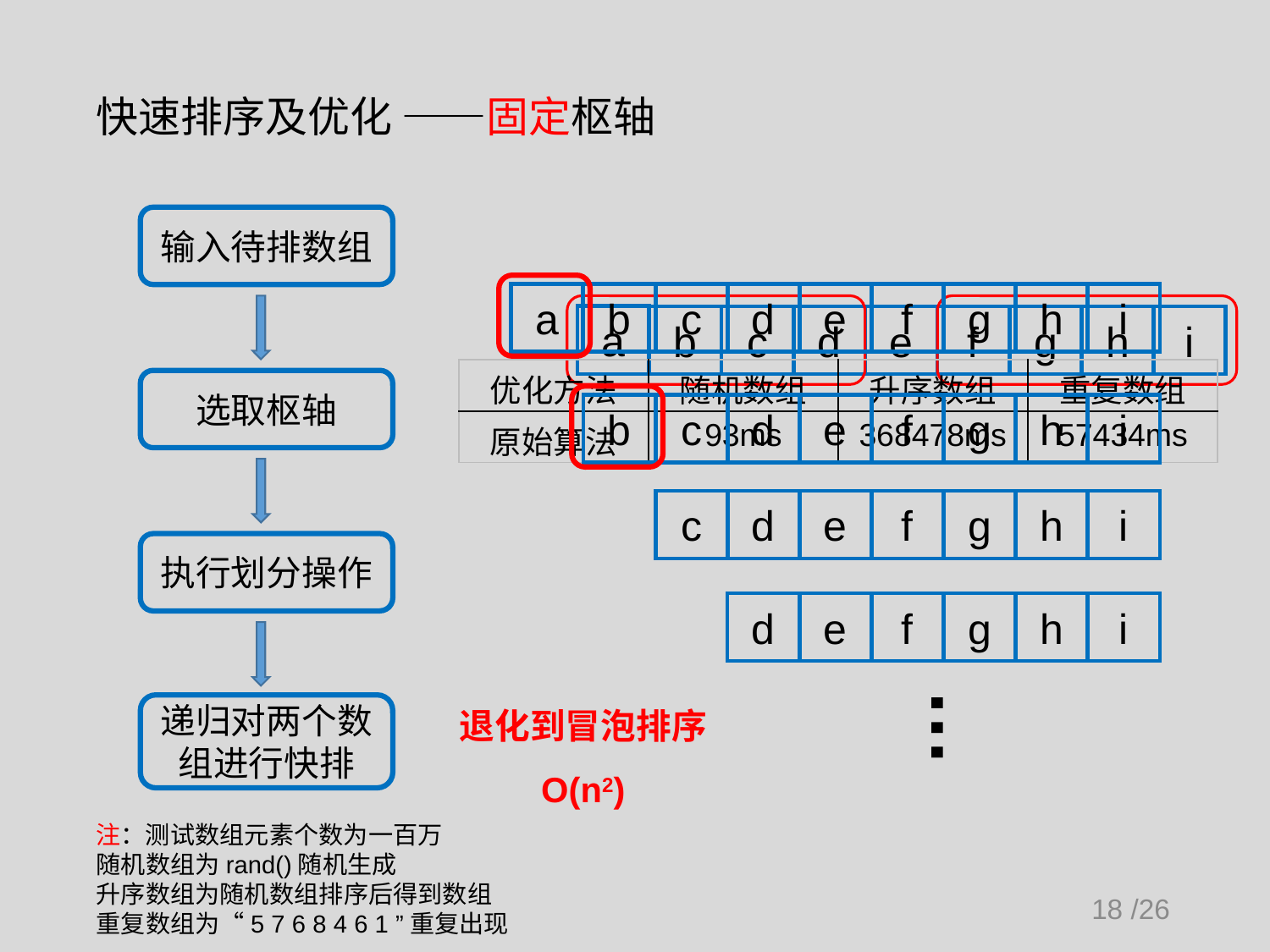

快速排序及优化 ——固定枢轴
输入待排数组

a
b
c
d
e
f
g
h
i

选取枢轴

a
b
c
d
e
f
g
h
i
| 优化方法 | 随机数组 | 升序数组 | 重复数组 |
| --- | --- | --- | --- |
| 原始算法 | 93ms | 368478ms | 57434ms |

b
c
d
e
f
g
h
i

执行划分操作
c
d
e
f
g
h
i
d
e
f
g
h
i

递归对两个数组进行快排
退化到冒泡排序
O(n2)
…
注：测试数组元素个数为一百万
随机数组为rand()随机生成
升序数组为随机数组排序后得到数组
重复数组为“5 7 6 8 4 6 1 ”重复出现
18 /26